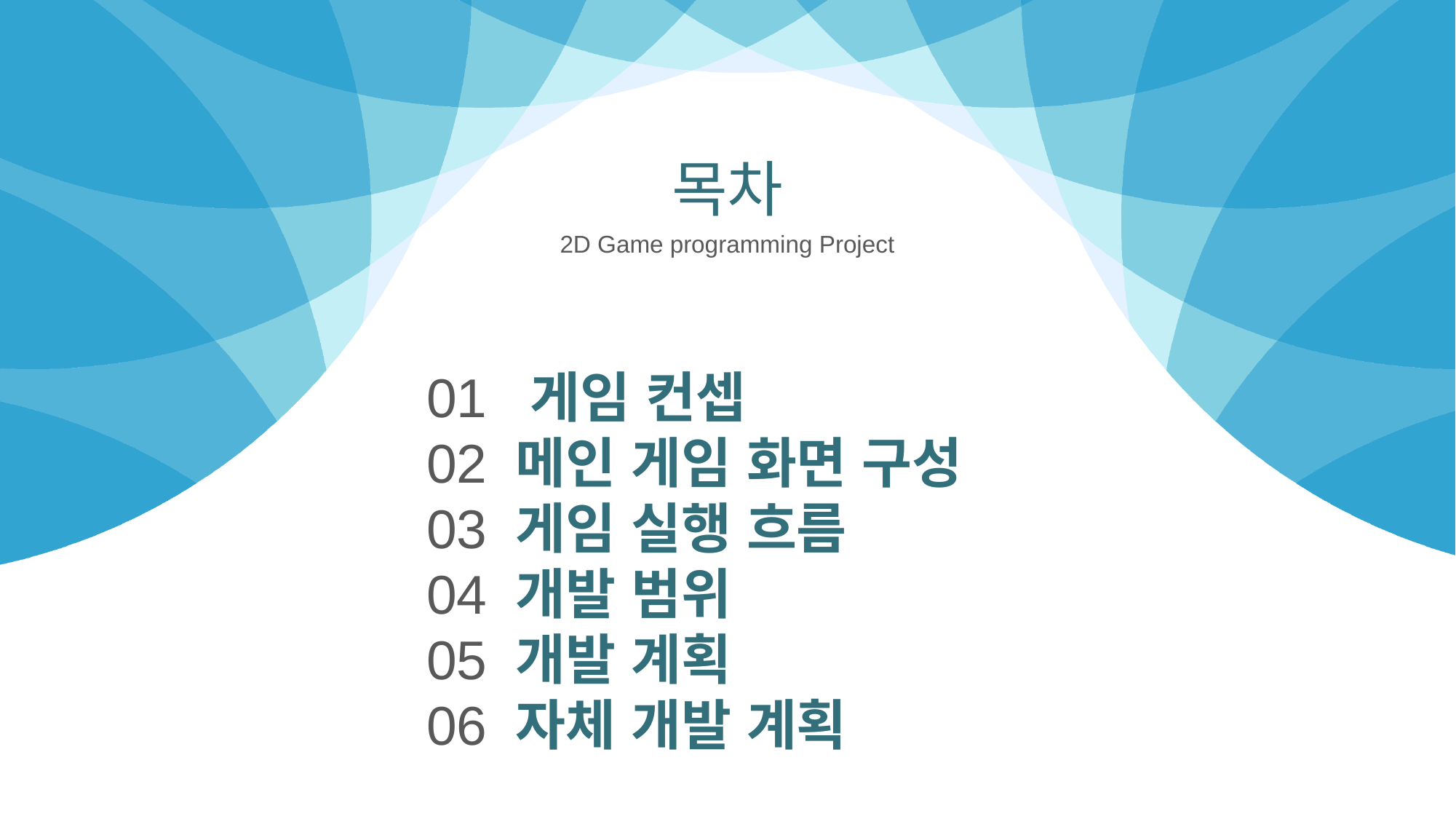

목차
2D Game programming Project
01  게임 컨셉
02 메인 게임 화면 구성
03 게임 실행 흐름
04 개발 범위
05 개발 계획
06 자체 개발 계획